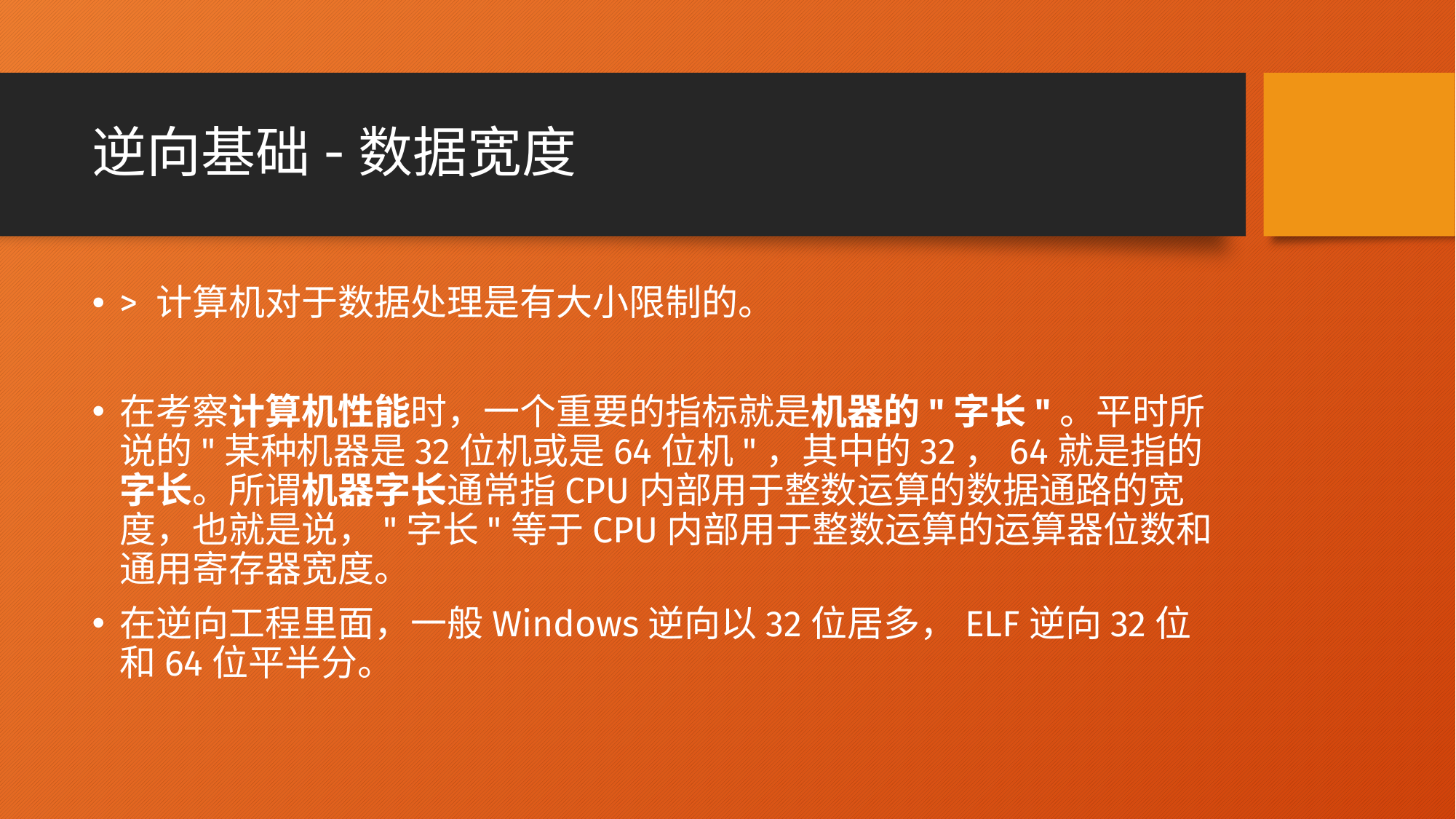

# 逆向基础-数据宽度
> 计算机对于数据处理是有大小限制的。

在考察计算机性能时，一个重要的指标就是机器的"字长"。平时所说的"某种机器是32位机或是64位机"，其中的32，64就是指的字长。所谓机器字长通常指CPU内部用于整数运算的数据通路的宽度，也就是说，"字长"等于CPU内部用于整数运算的运算器位数和通用寄存器宽度。
在逆向工程里面，一般Windows逆向以32位居多，ELF逆向32位和64位平半分。